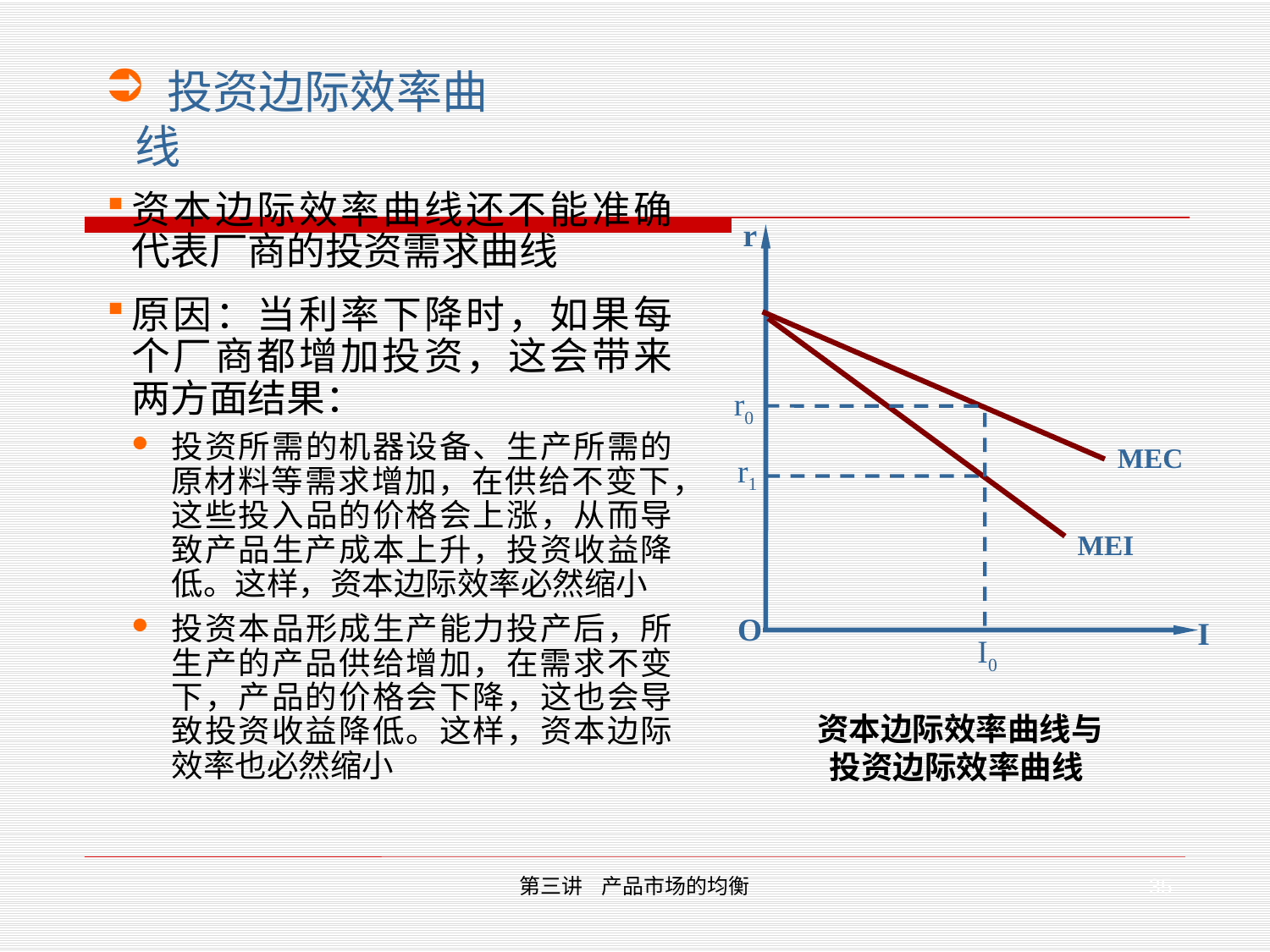

投资边际效率曲线
资本边际效率曲线还不能准确代表厂商的投资需求曲线
原因：当利率下降时，如果每个厂商都增加投资，这会带来两方面结果：
投资所需的机器设备、生产所需的原材料等需求增加，在供给不变下，这些投入品的价格会上涨，从而导致产品生产成本上升，投资收益降低。这样，资本边际效率必然缩小
投资本品形成生产能力投产后，所生产的产品供给增加，在需求不变下，产品的价格会下降，这也会导致投资收益降低。这样，资本边际效率也必然缩小

r

r0

MEC
r1

MEI
O
I

I0
资本边际效率曲线与投资边际效率曲线
35
第三讲    产品市场的均衡